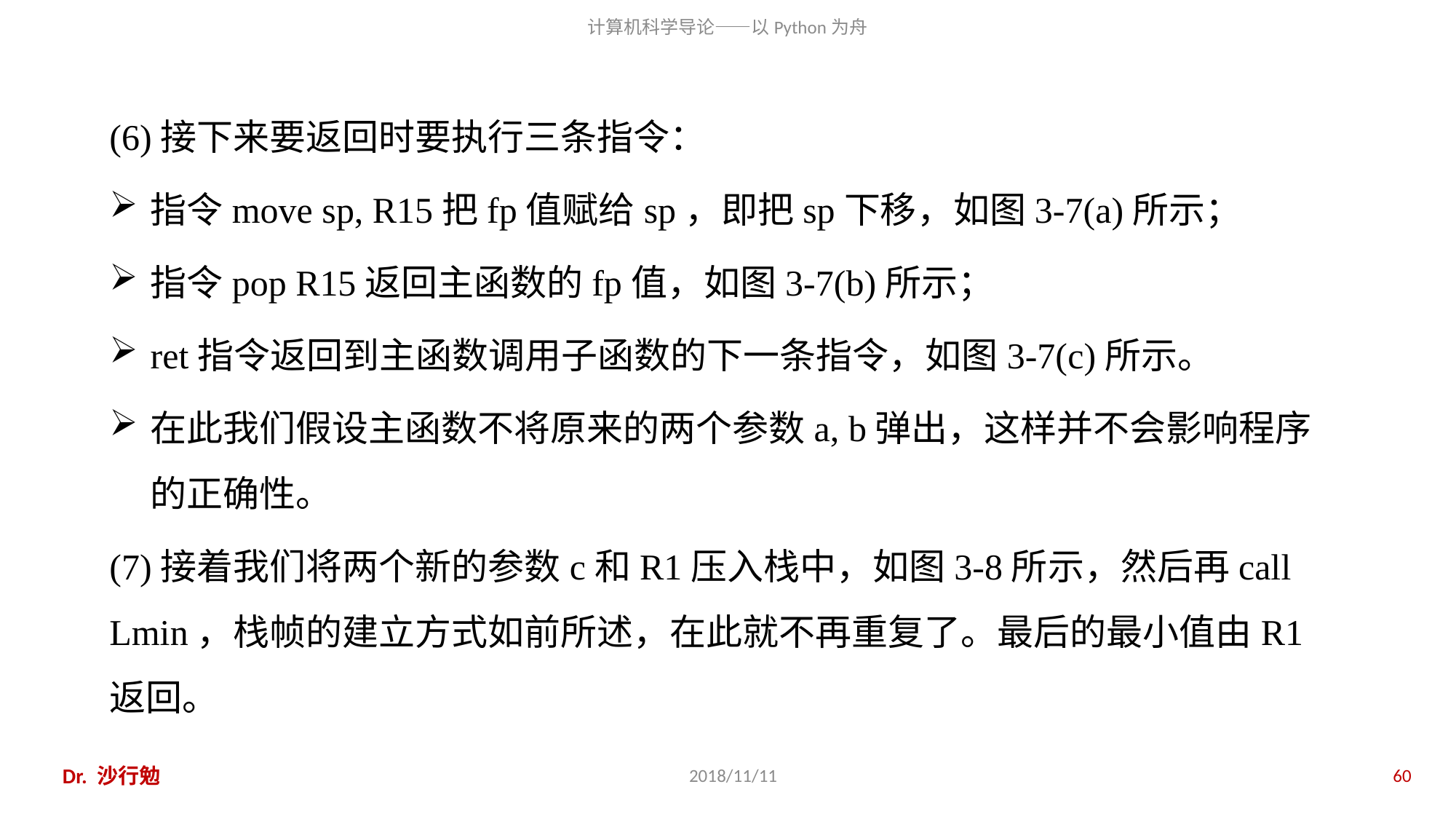

(6)接下来要返回时要执行三条指令：
指令move sp, R15把fp值赋给sp，即把sp下移，如图3-7(a)所示；
指令pop R15返回主函数的fp值，如图3-7(b)所示；
ret指令返回到主函数调用子函数的下一条指令，如图3-7(c)所示。
在此我们假设主函数不将原来的两个参数a, b弹出，这样并不会影响程序的正确性。
(7)接着我们将两个新的参数c和R1压入栈中，如图3-8所示，然后再call Lmin，栈帧的建立方式如前所述，在此就不再重复了。最后的最小值由R1返回。

Dr. 沙行勉
2018/11/11
60